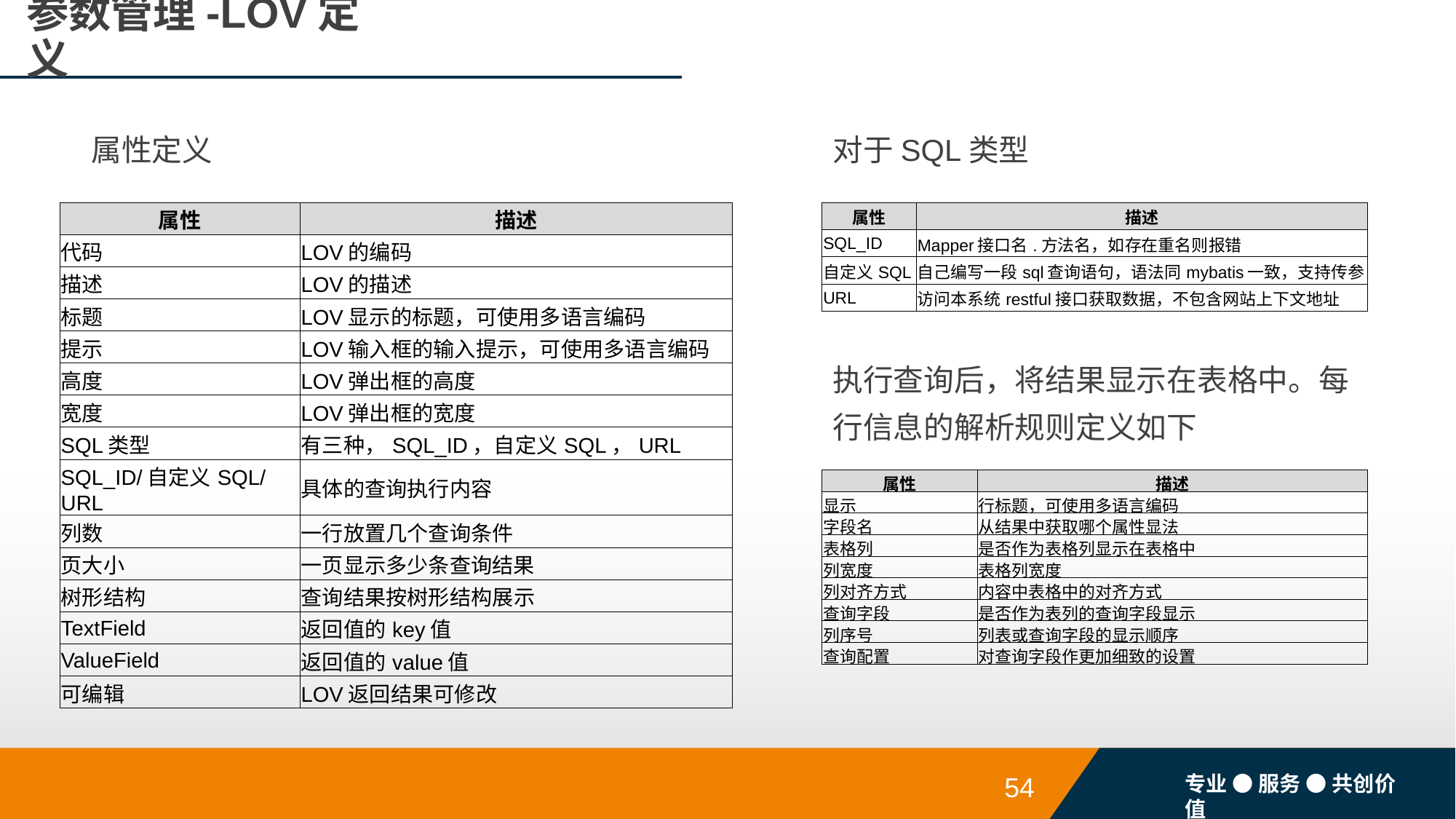

# 参数管理-LOV定义
属性定义
对于SQL类型
| 属性 | 描述 |
| --- | --- |
| 代码 | LOV的编码 |
| 描述 | LOV的描述 |
| 标题 | LOV显示的标题，可使用多语言编码 |
| 提示 | LOV输入框的输入提示，可使用多语言编码 |
| 高度 | LOV弹出框的高度 |
| 宽度 | LOV弹出框的宽度 |
| SQL类型 | 有三种，SQL\_ID，自定义SQL，URL |
| SQL\_ID/自定义SQL/URL | 具体的查询执行内容 |
| 列数 | 一行放置几个查询条件 |
| 页大小 | 一页显示多少条查询结果 |
| 树形结构 | 查询结果按树形结构展示 |
| TextField | 返回值的key值 |
| ValueField | 返回值的value值 |
| 可编辑 | LOV返回结果可修改 |
| 属性 | 描述 |
| --- | --- |
| SQL\_ID | Mapper接口名.方法名，如存在重名则报错 |
| 自定义SQL | 自己编写一段sql查询语句，语法同mybatis一致，支持传参 |
| URL | 访问本系统restful接口获取数据，不包含网站上下文地址 |
执行查询后，将结果显示在表格中。每行信息的解析规则定义如下
| 属性 | 描述 |
| --- | --- |
| 显示 | 行标题，可使用多语言编码 |
| 字段名 | 从结果中获取哪个属性显法 |
| 表格列 | 是否作为表格列显示在表格中 |
| 列宽度 | 表格列宽度 |
| 列对齐方式 | 内容中表格中的对齐方式 |
| 查询字段 | 是否作为表列的查询字段显示 |
| 列序号 | 列表或查询字段的显示顺序 |
| 查询配置 | 对查询字段作更加细致的设置 |